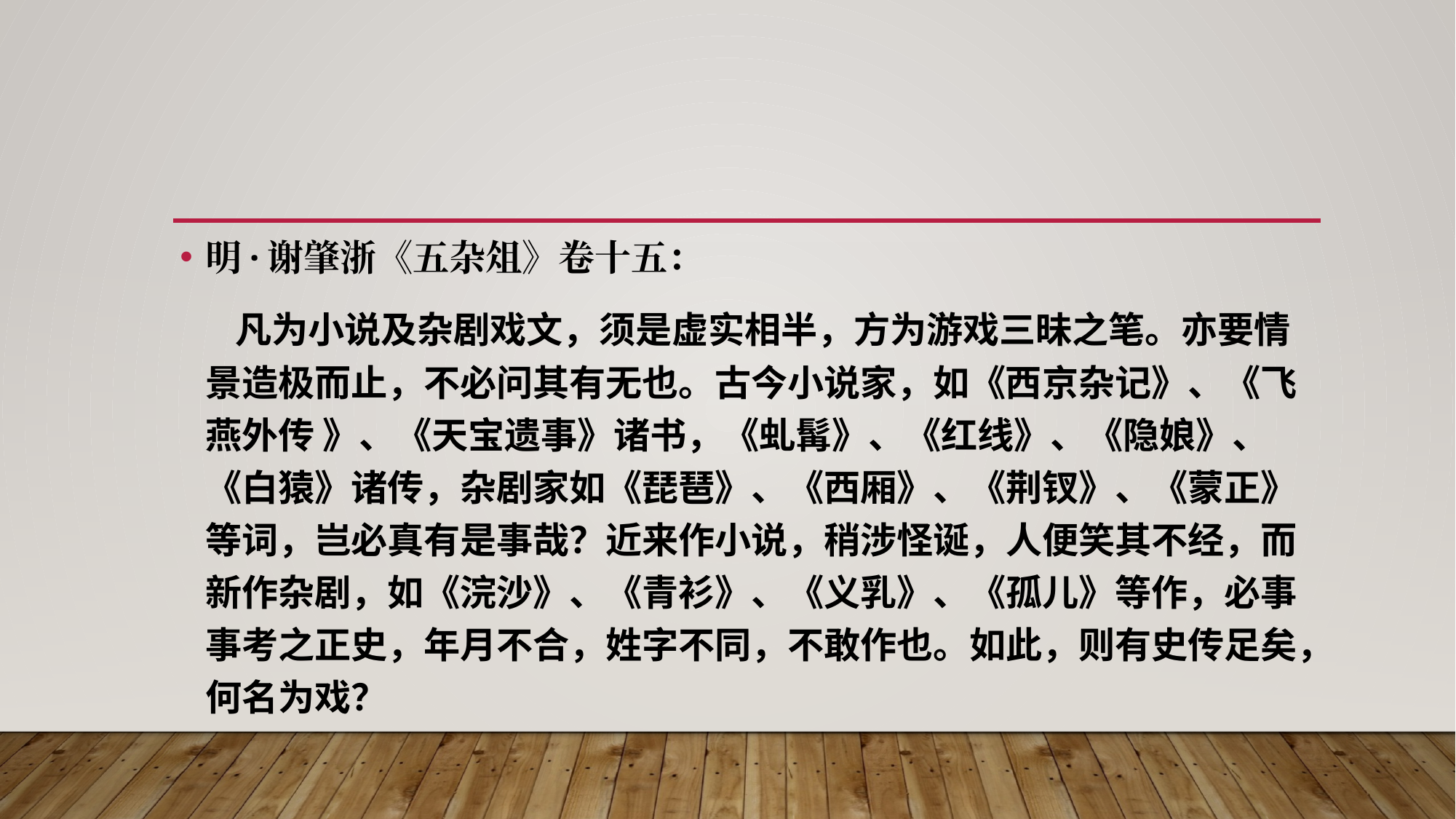

明·谢肇浙《五杂俎》卷十五：
     凡为小说及杂剧戏文，须是虚实相半，方为游戏三昧之笔。亦要情景造极而止，不必问其有无也。古今小说家，如《西京杂记》、《飞燕外传 》、《天宝遗事》诸书，《虬髯》、《红线》、《隐娘》、《白猿》诸传，杂剧家如《琵琶》、《西厢》、《荆钗》、《蒙正》等词，岂必真有是事哉？近来作小说，稍涉怪诞，人便笑其不经，而新作杂剧，如《浣沙》、《青衫》、《义乳》、《孤儿》等作，必事事考之正史，年月不合，姓字不同，不敢作也。如此，则有史传足矣，何名为戏？